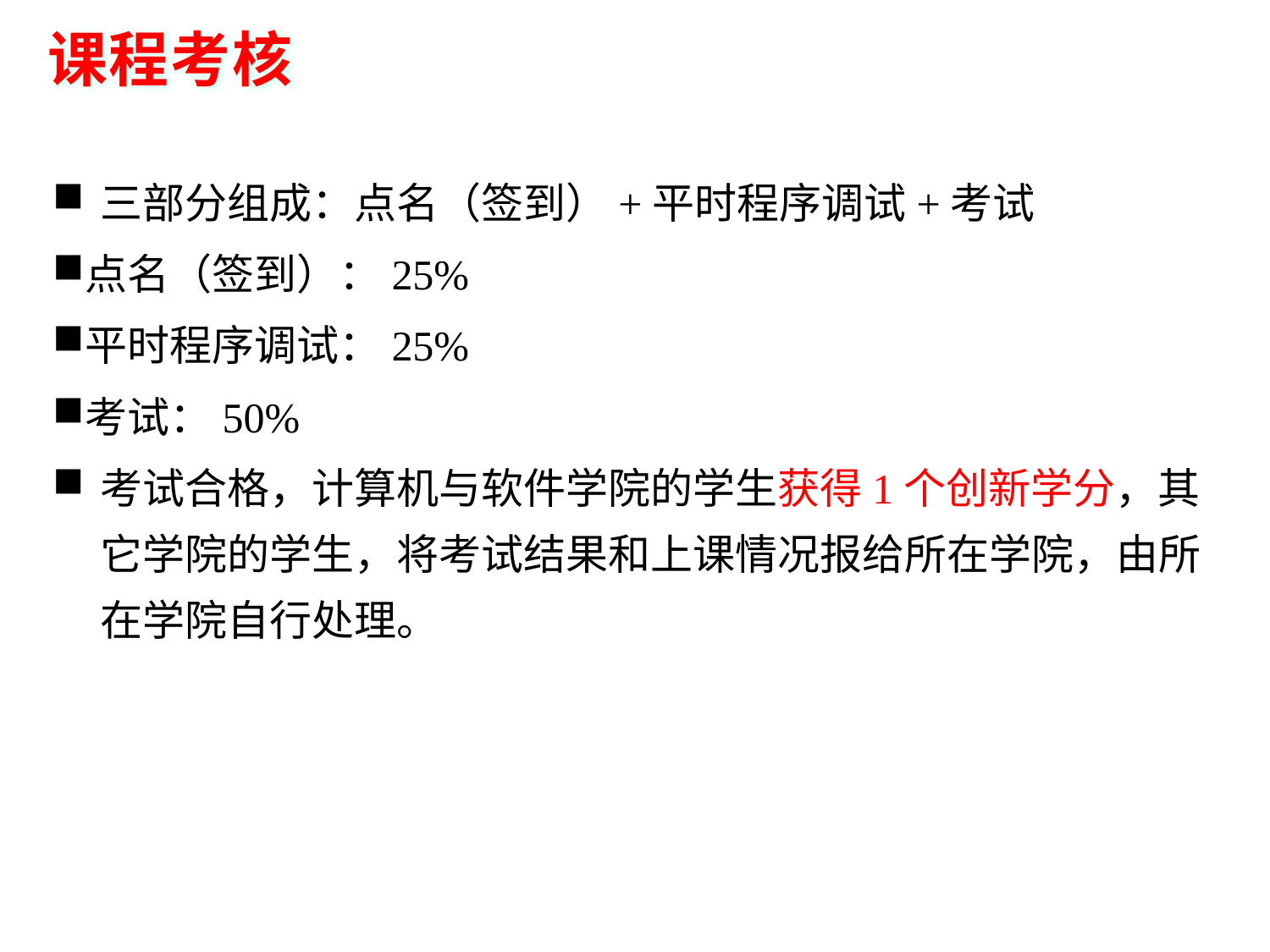

# 课程考核
三部分组成：点名（签到）+平时程序调试+考试
点名（签到）：25%
平时程序调试：25%
考试：50%
考试合格，计算机与软件学院的学生获得1个创新学分，其它学院的学生，将考试结果和上课情况报给所在学院，由所在学院自行处理。